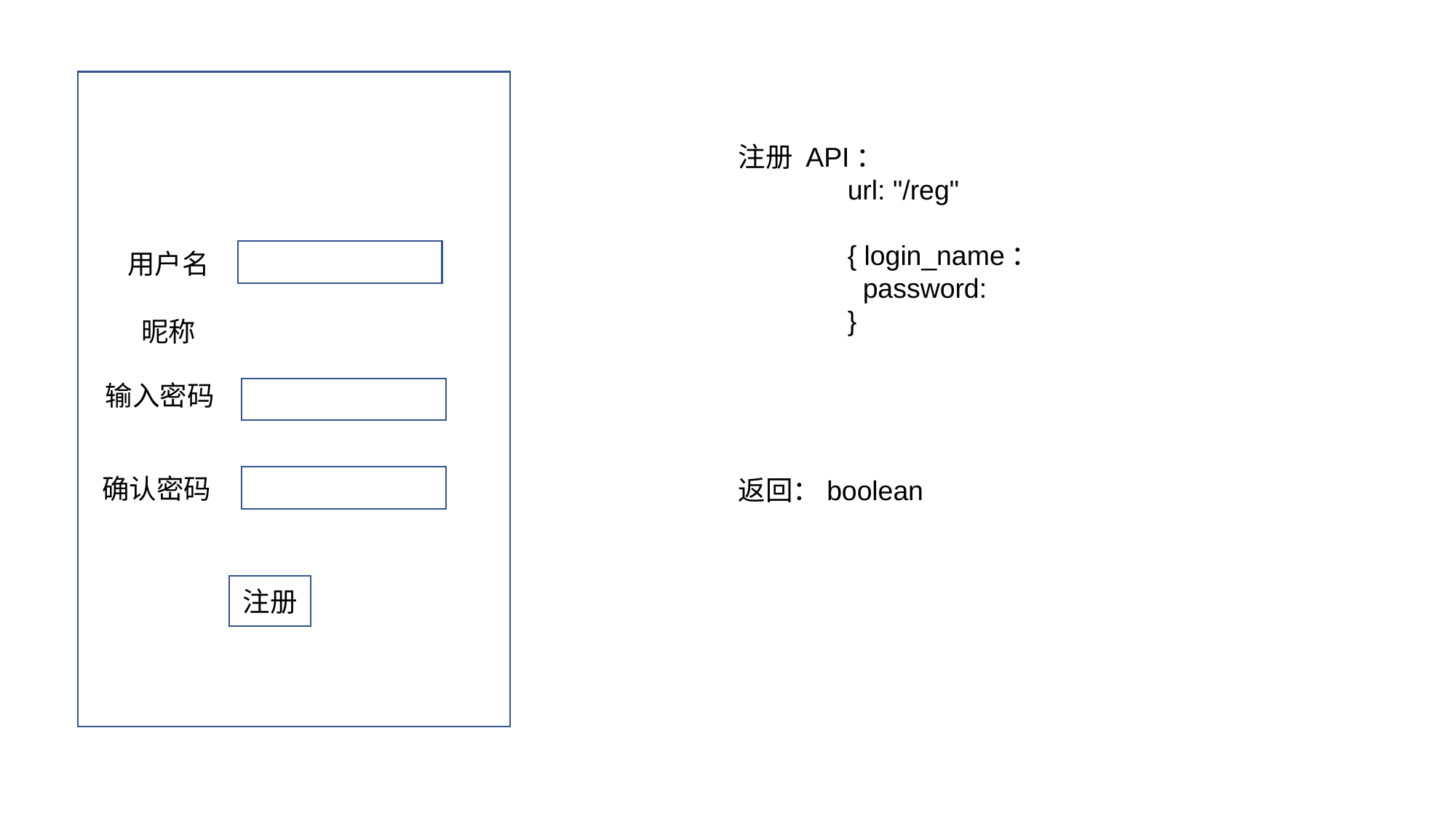

注册 API：
url: "/reg"

{ login_name：
  password:
}

用户名

昵称
输入密码

确认密码

返回：boolean

注册